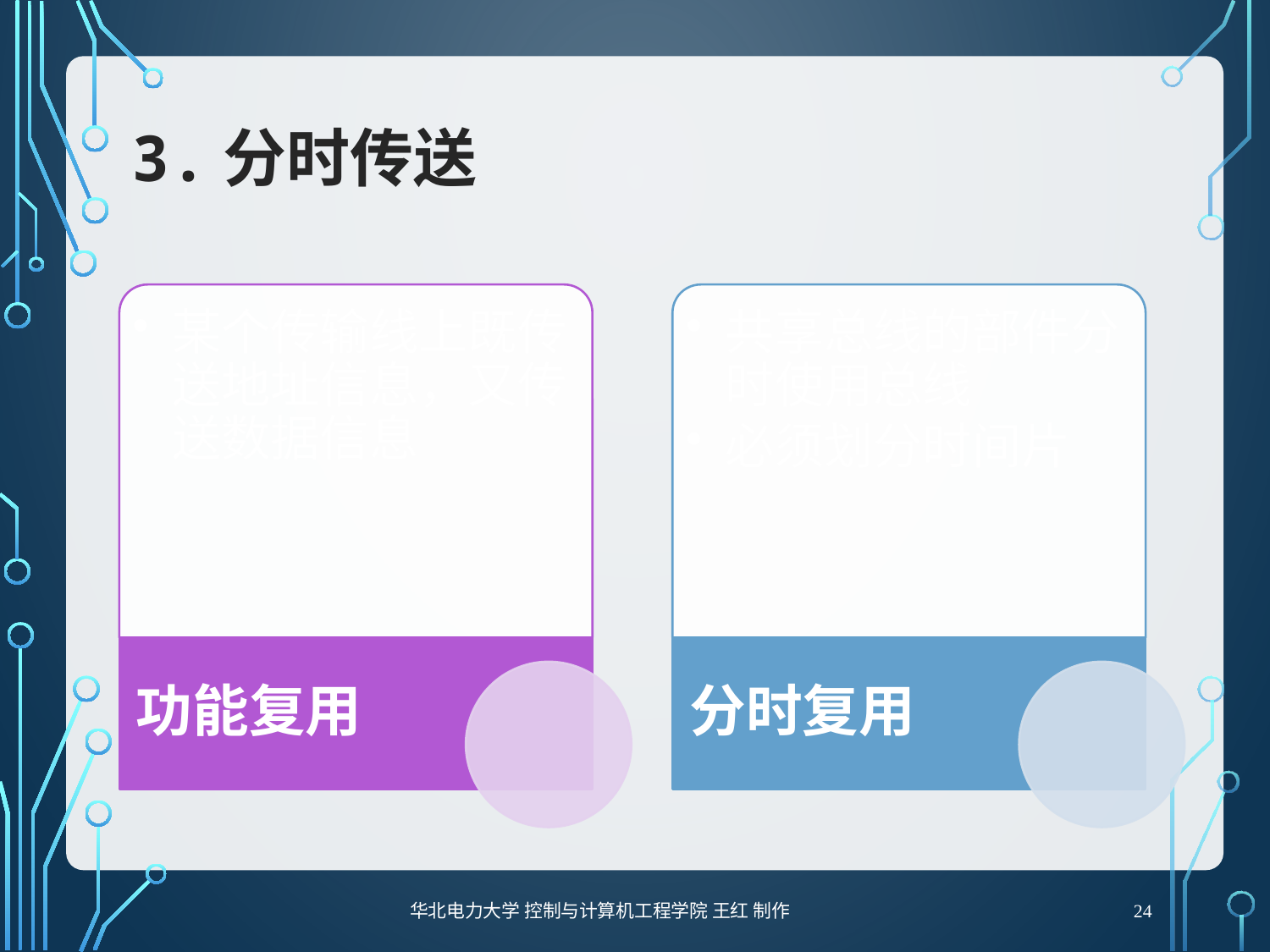

# 3.分时传送
某个传输线上既传送地址信息，又传送数据信息
功能复用
共享总线的部件分时使用总线
必须划分时间片
分时复用
24
华北电力大学 控制与计算机工程学院 王红 制作